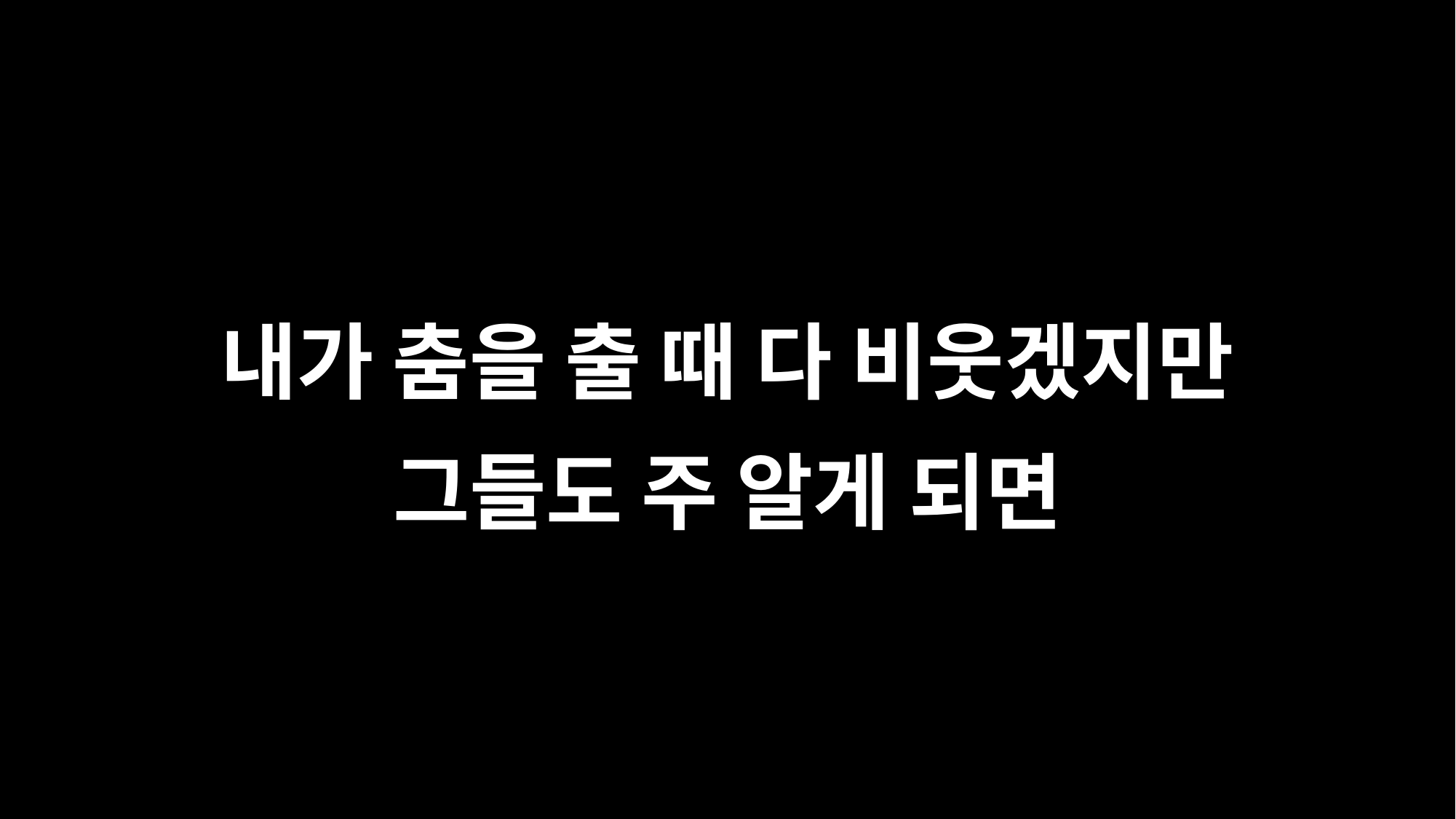

내가 춤을 출 때 다 비웃겠지만
그들도 주 알게 되면